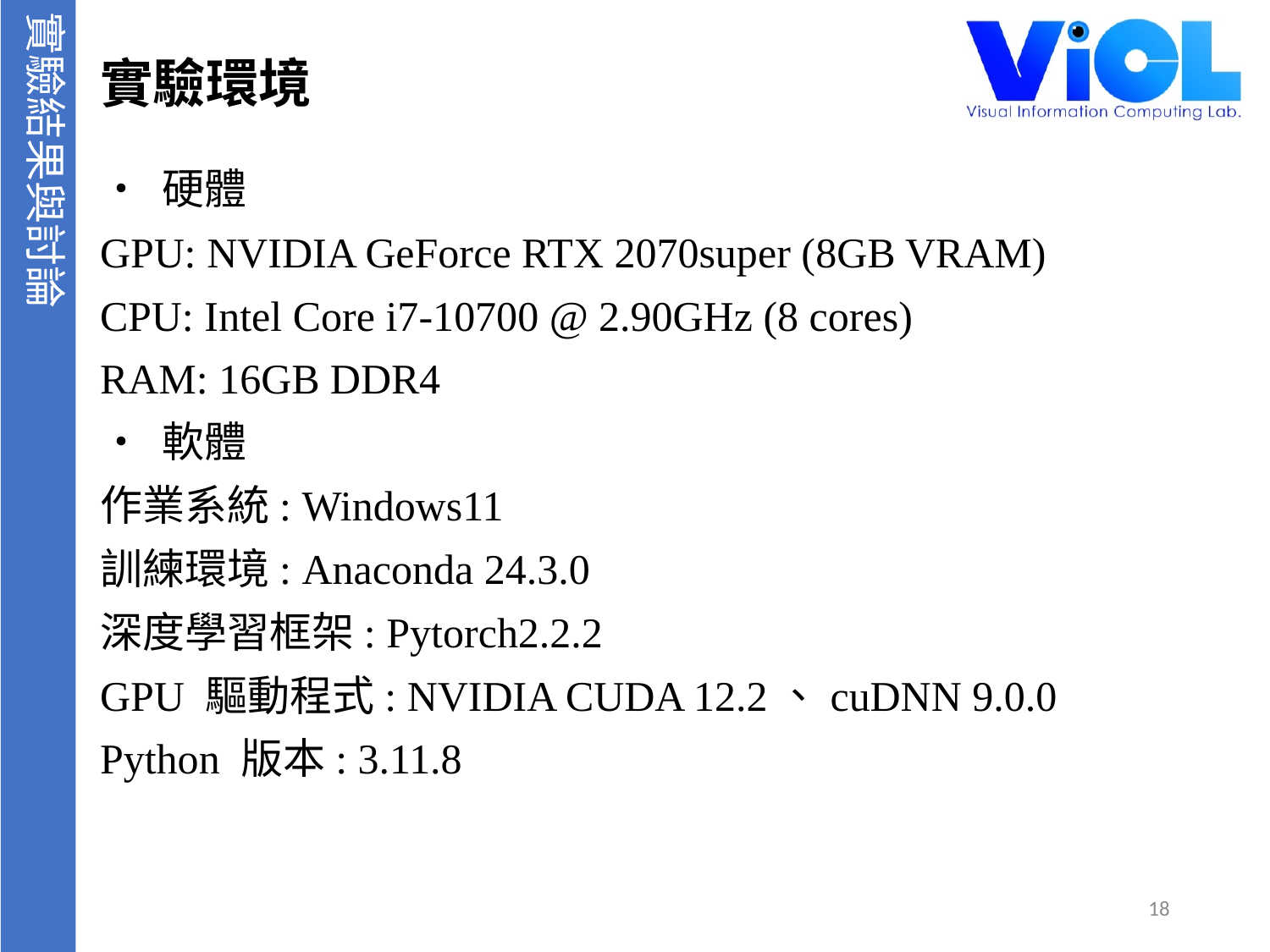

實驗結果與討論
# 實驗環境
• 硬體
GPU: NVIDIA GeForce RTX 2070super (8GB VRAM)
CPU: Intel Core i7-10700 @ 2.90GHz (8 cores)
RAM: 16GB DDR4
• 軟體
作業系統: Windows11
訓練環境: Anaconda 24.3.0
深度學習框架: Pytorch2.2.2
GPU 驅動程式: NVIDIA CUDA 12.2、cuDNN 9.0.0
Python 版本: 3.11.8
18